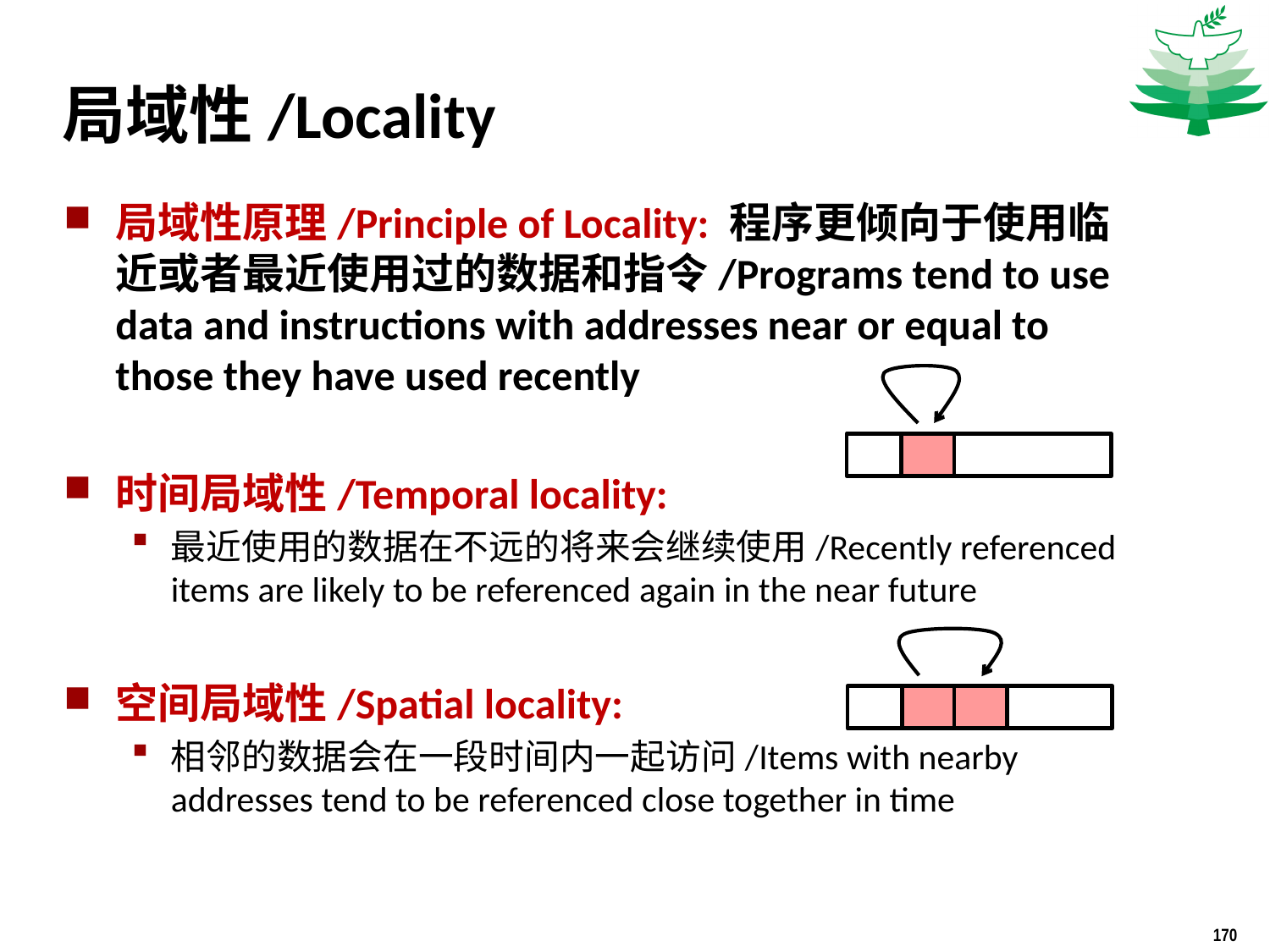

# 局域性/Locality
局域性原理/Principle of Locality: 程序更倾向于使用临近或者最近使用过的数据和指令/Programs tend to use data and instructions with addresses near or equal to those they have used recently

时间局域性/Temporal locality:
最近使用的数据在不远的将来会继续使用/Recently referenced items are likely to be referenced again in the near future

空间局域性/Spatial locality:
相邻的数据会在一段时间内一起访问/Items with nearby addresses tend to be referenced close together in time